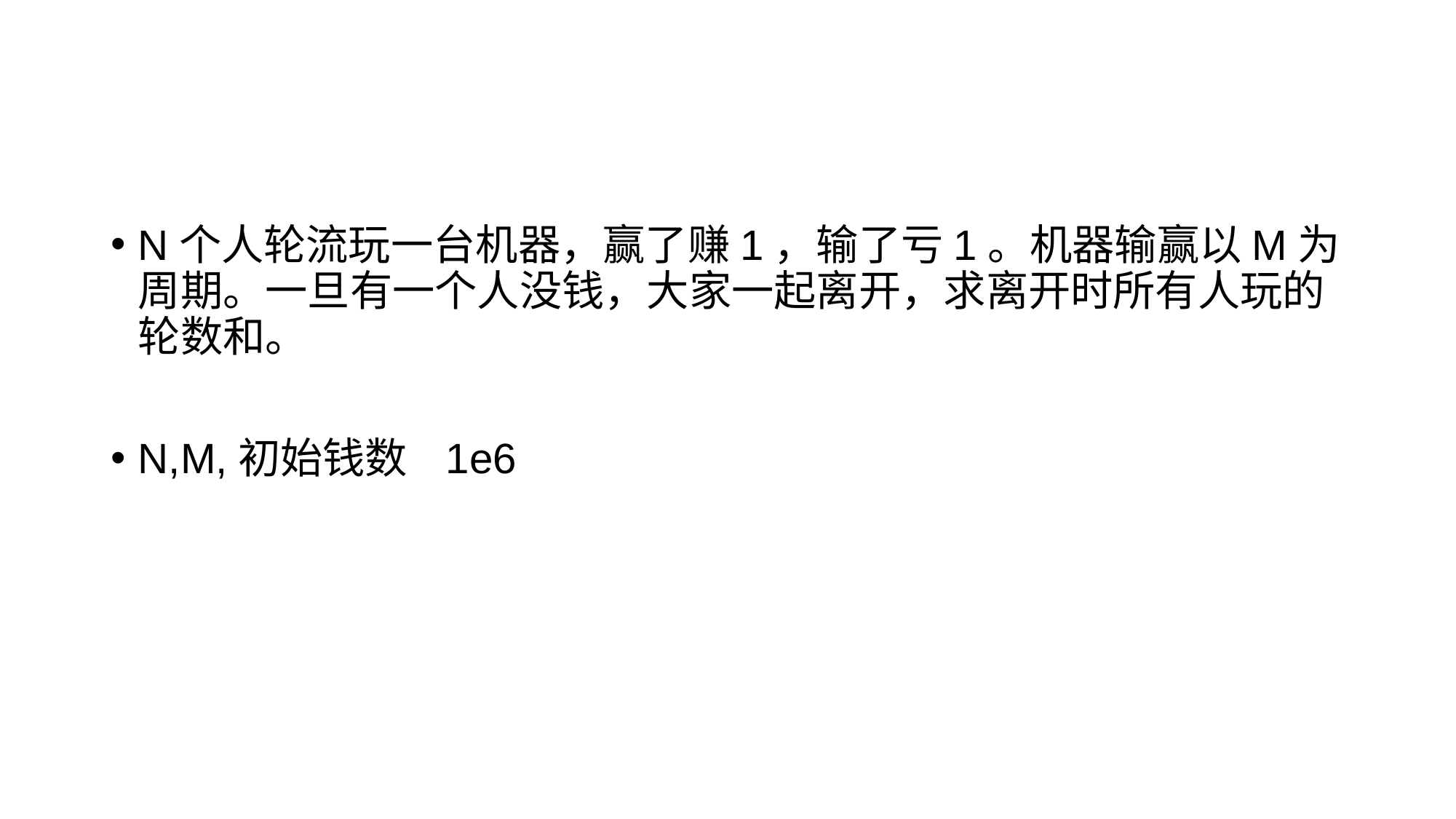

N个人轮流玩一台机器，赢了赚1，输了亏1。机器输赢以M为周期。一旦有一个人没钱，大家一起离开，求离开时所有人玩的轮数和。

N,M,初始钱数   1e6